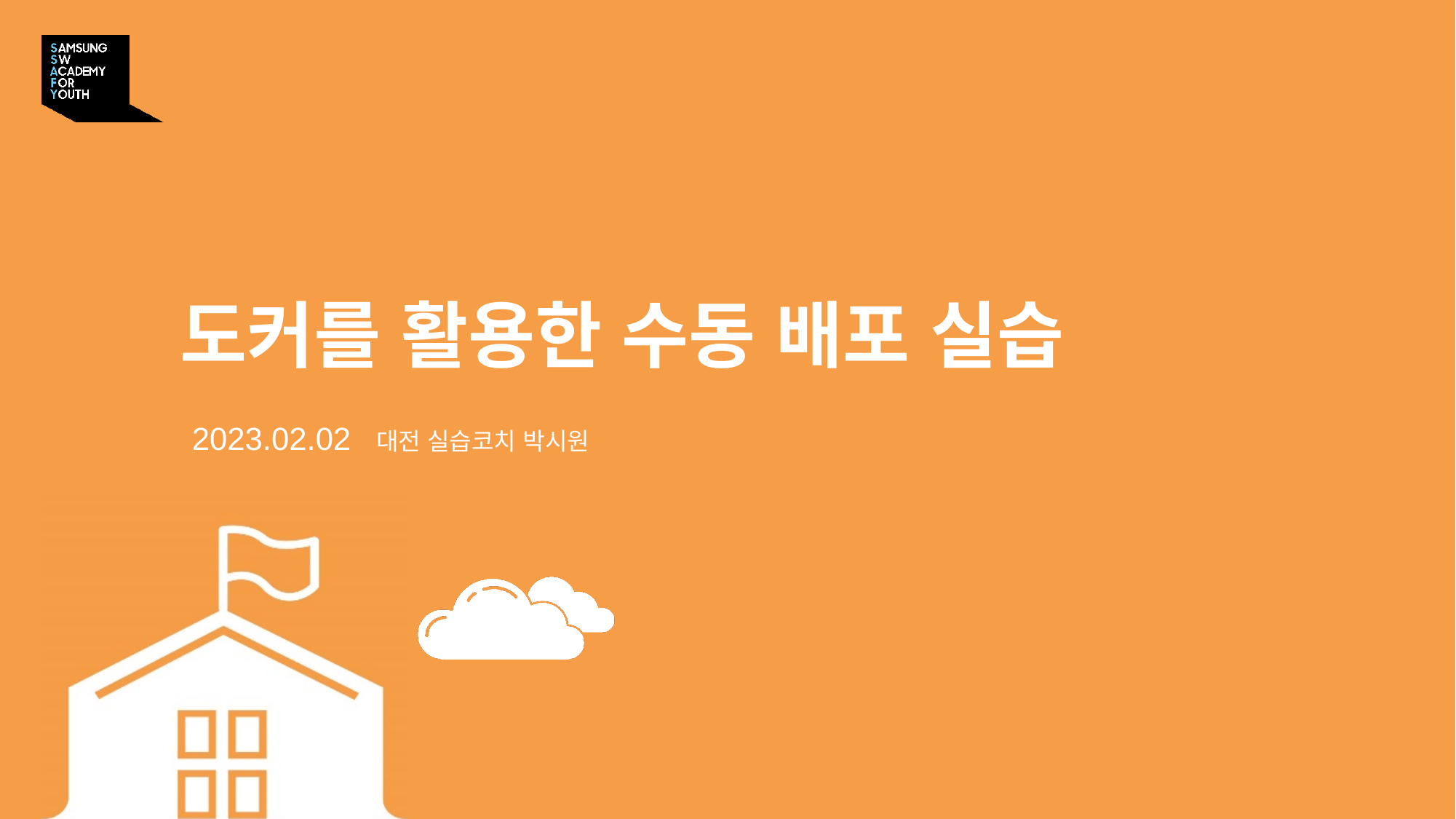

도커를 활용한 수동 배포 실습
2023.02.02  대전 실습코치 박시원